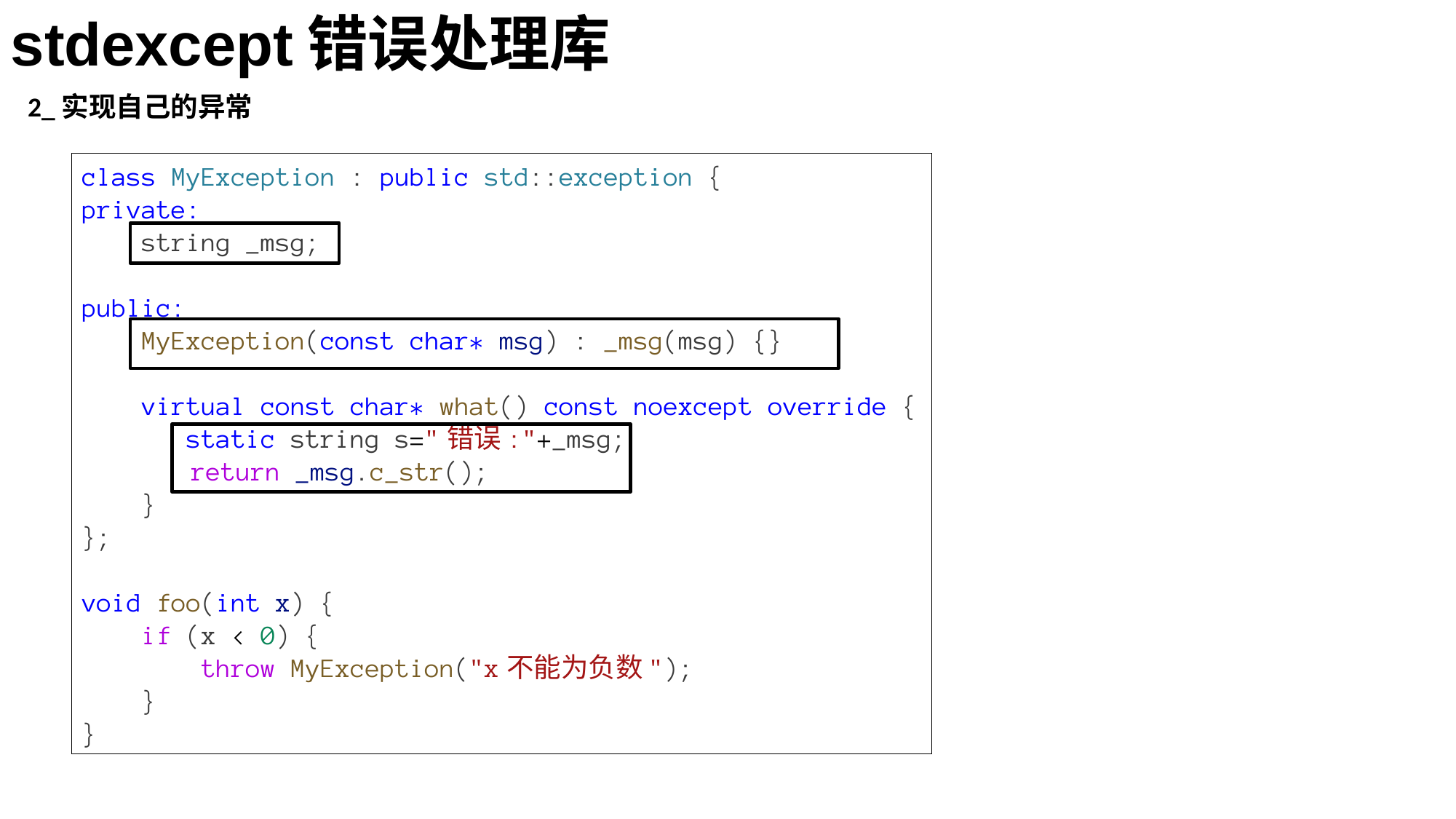

stdexcept错误处理库
2_实现自己的异常
class MyException : public std::exception {
private:
    string _msg;
public:
    MyException(const char* msg) : _msg(msg) {}
    virtual const char* what() const noexcept override {
       static string s="错误:"+_msg;
	return _msg.c_str();
    }
};
void foo(int x) {
    if (x < 0) {
        throw MyException("x不能为负数");
    }
}